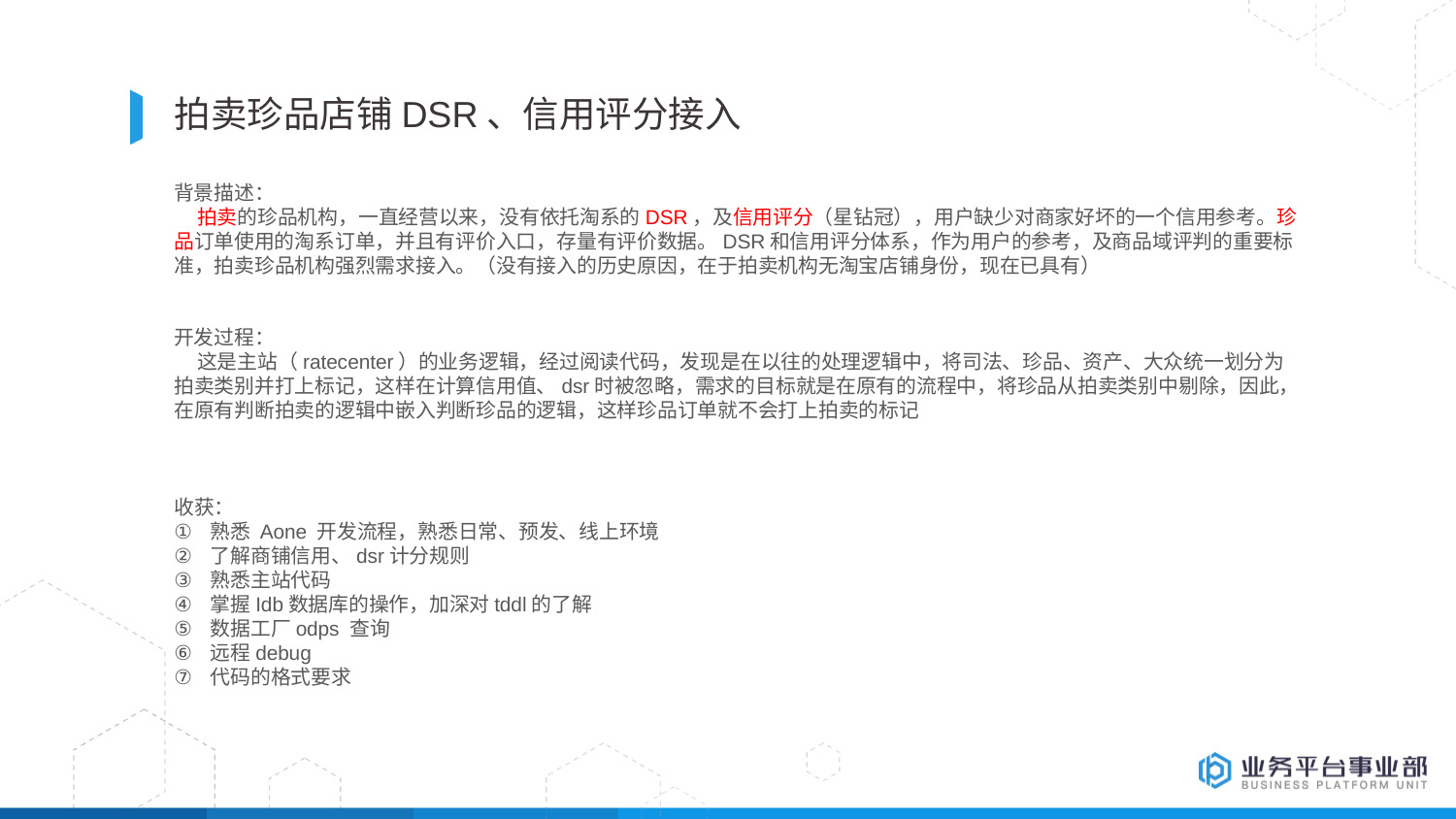

# 拍卖珍品店铺DSR、信用评分接入
背景描述：
    拍卖的珍品机构，一直经营以来，没有依托淘系的DSR，及信用评分（星钻冠），用户缺少对商家好坏的一个信用参考。珍品订单使用的淘系订单，并且有评价入口，存量有评价数据。DSR和信用评分体系，作为用户的参考，及商品域评判的重要标准，拍卖珍品机构强烈需求接入。（没有接入的历史原因，在于拍卖机构无淘宝店铺身份，现在已具有）

开发过程：
    这是主站（ratecenter）的业务逻辑，经过阅读代码，发现是在以往的处理逻辑中，将司法、珍品、资产、大众统一划分为拍卖类别并打上标记，这样在计算信用值、dsr时被忽略，需求的目标就是在原有的流程中，将珍品从拍卖类别中剔除，因此，在原有判断拍卖的逻辑中嵌入判断珍品的逻辑，这样珍品订单就不会打上拍卖的标记

收获：
熟悉 Aone 开发流程，熟悉日常、预发、线上环境
了解商铺信用、dsr计分规则
熟悉主站代码
掌握Idb数据库的操作，加深对tddl的了解
数据工厂odps 查询
远程debug
代码的格式要求